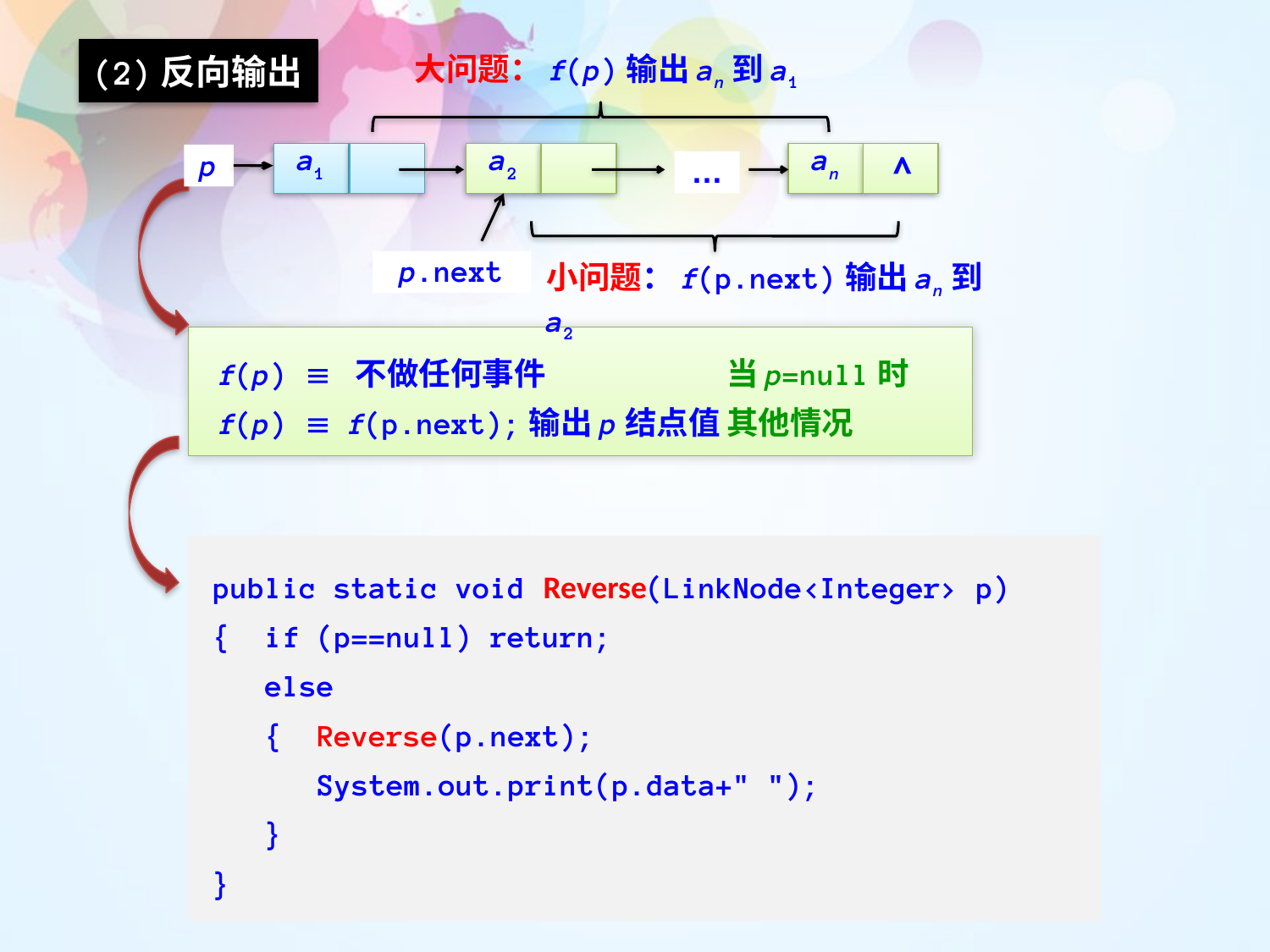

(2)反向输出

大问题：f(p)输出an到a1

a1

a2

an
∧
p
…

p.next
小问题：f(p.next)输出an到a2

f(p) ≡ 不做任何事件		当p=null时
f(p) ≡ f(p.next);输出p结点值	其他情况

public static void Reverse(LinkNode<Integer> p)
{  if (p==null) return;
   else
   {  Reverse(p.next);
      System.out.print(p.data+" ");
   }
}